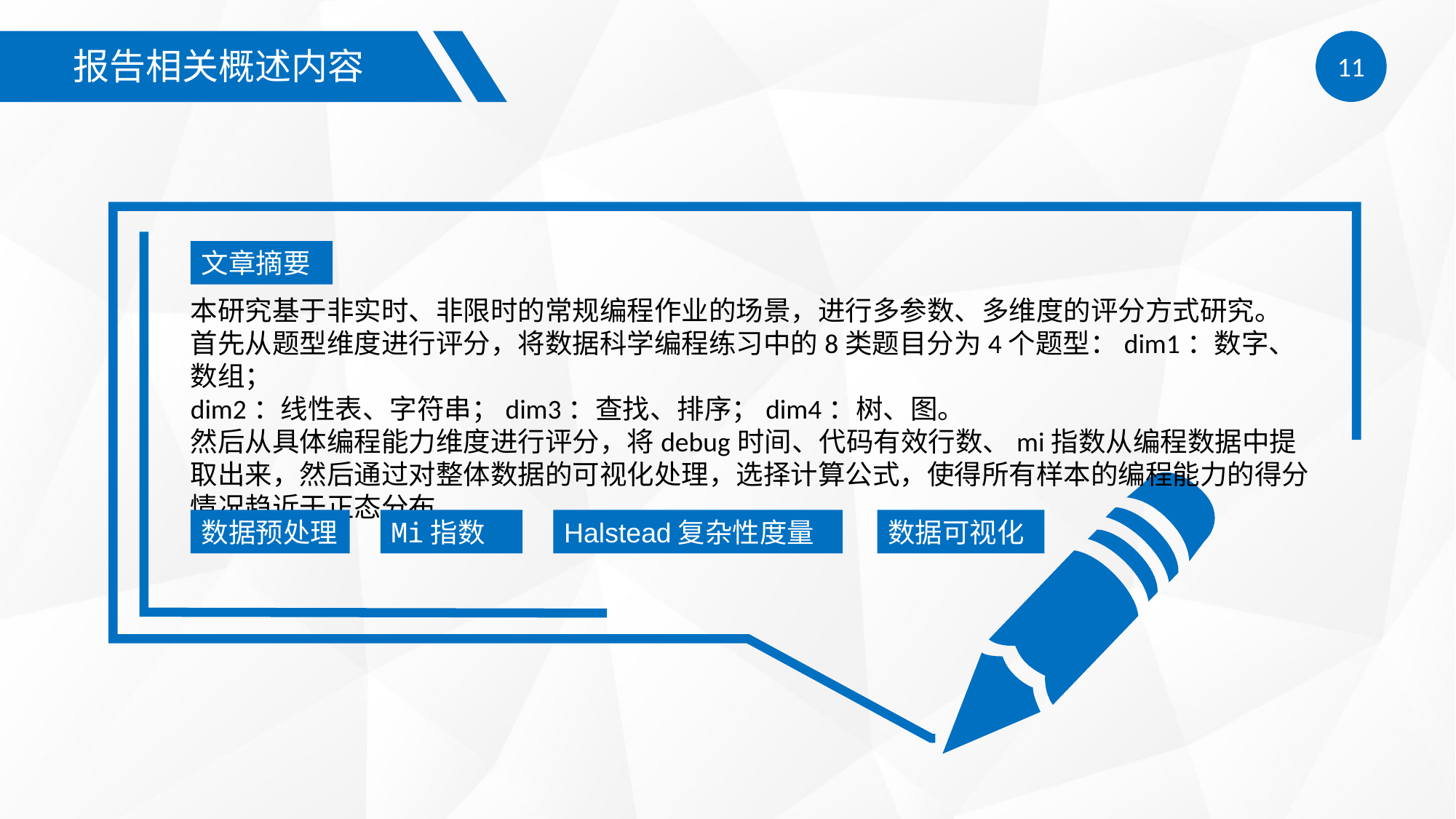

报告相关概述内容
11

文章摘要
本研究基于非实时、非限时的常规编程作业的场景，进行多参数、多维度的评分方式研究。
首先从题型维度进行评分，将数据科学编程练习中的8类题目分为4个题型：dim1：数字、数组；
dim2：线性表、字符串；dim3：查找、排序；dim4：树、图。
然后从具体编程能力维度进行评分，将debug时间、代码有效行数、mi指数从编程数据中提取出来，然后通过对整体数据的可视化处理，选择计算公式，使得所有样本的编程能力的得分情况趋近于正态分布。

Mi指数
Halstead复杂性度量
数据可视化
数据预处理